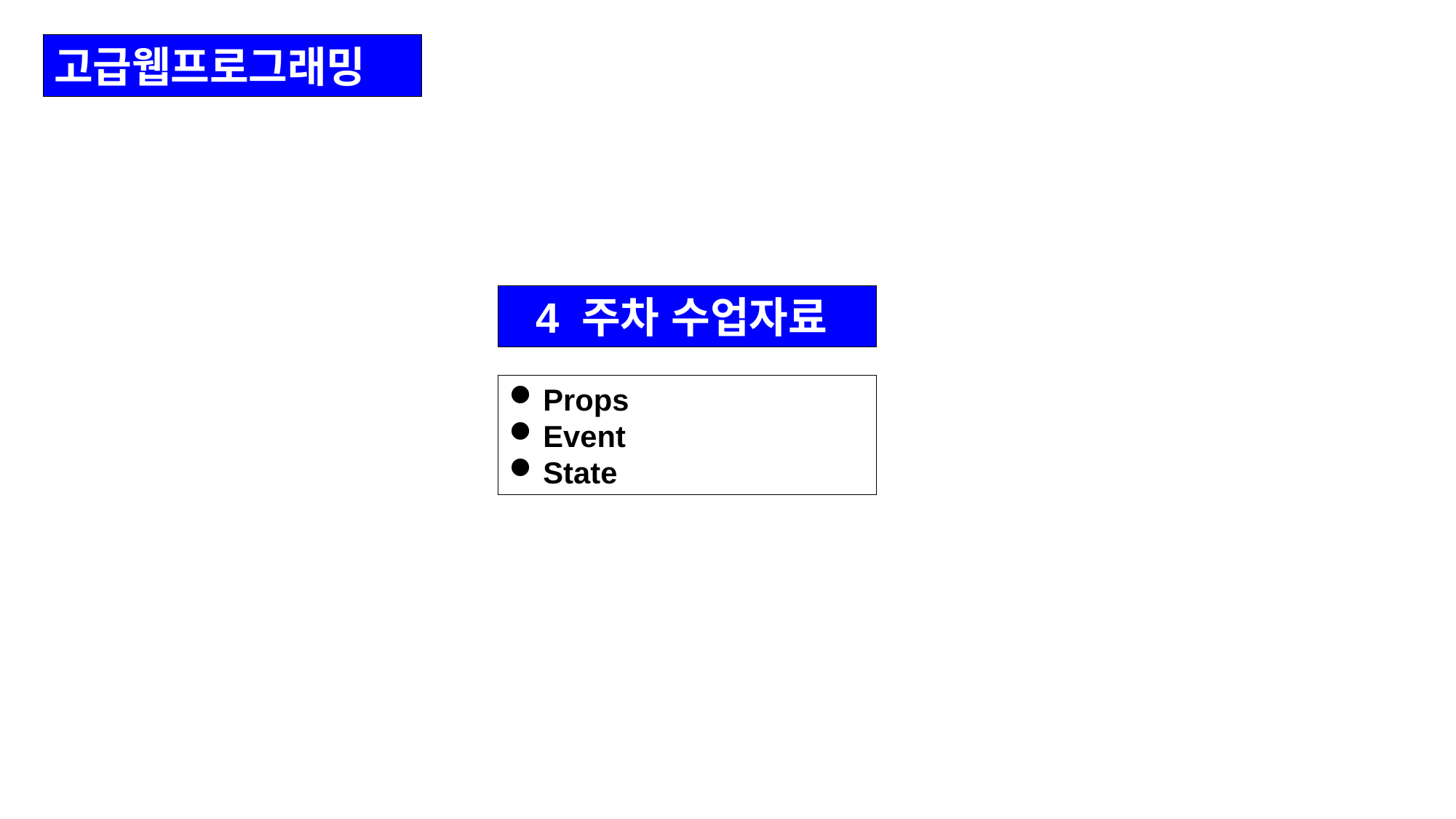

고급웹프로그래밍
4 주차 수업자료
Props
Event
State